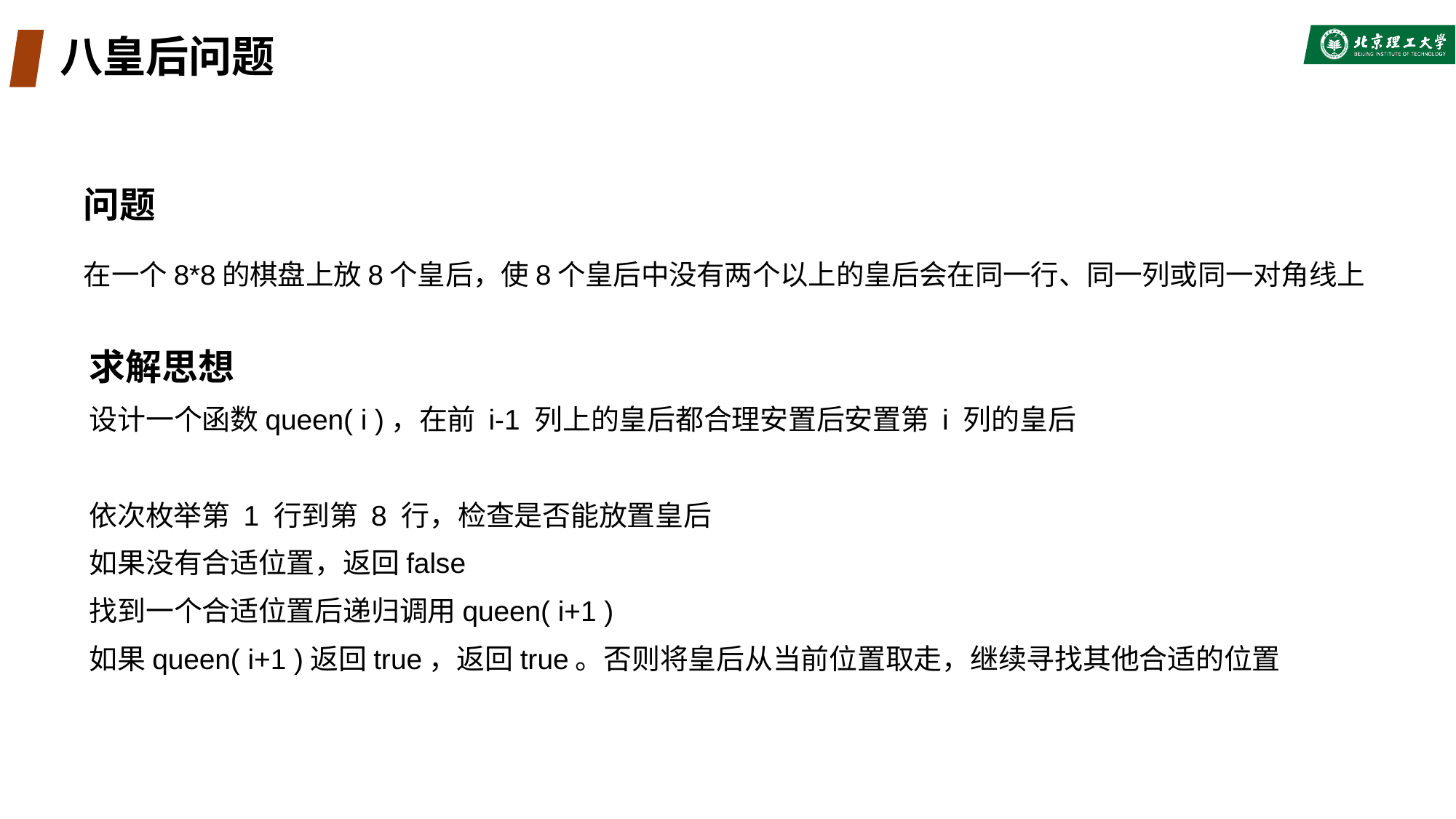

# 八皇后问题
问题
在一个8*8的棋盘上放8个皇后，使8个皇后中没有两个以上的皇后会在同一行、同一列或同一对角线上
求解思想
设计一个函数queen( i )，在前 i-1 列上的皇后都合理安置后安置第 i 列的皇后

依次枚举第 1 行到第 8 行，检查是否能放置皇后
如果没有合适位置，返回false
找到一个合适位置后递归调用queen( i+1 )
如果queen( i+1 )返回true，返回true。否则将皇后从当前位置取走，继续寻找其他合适的位置